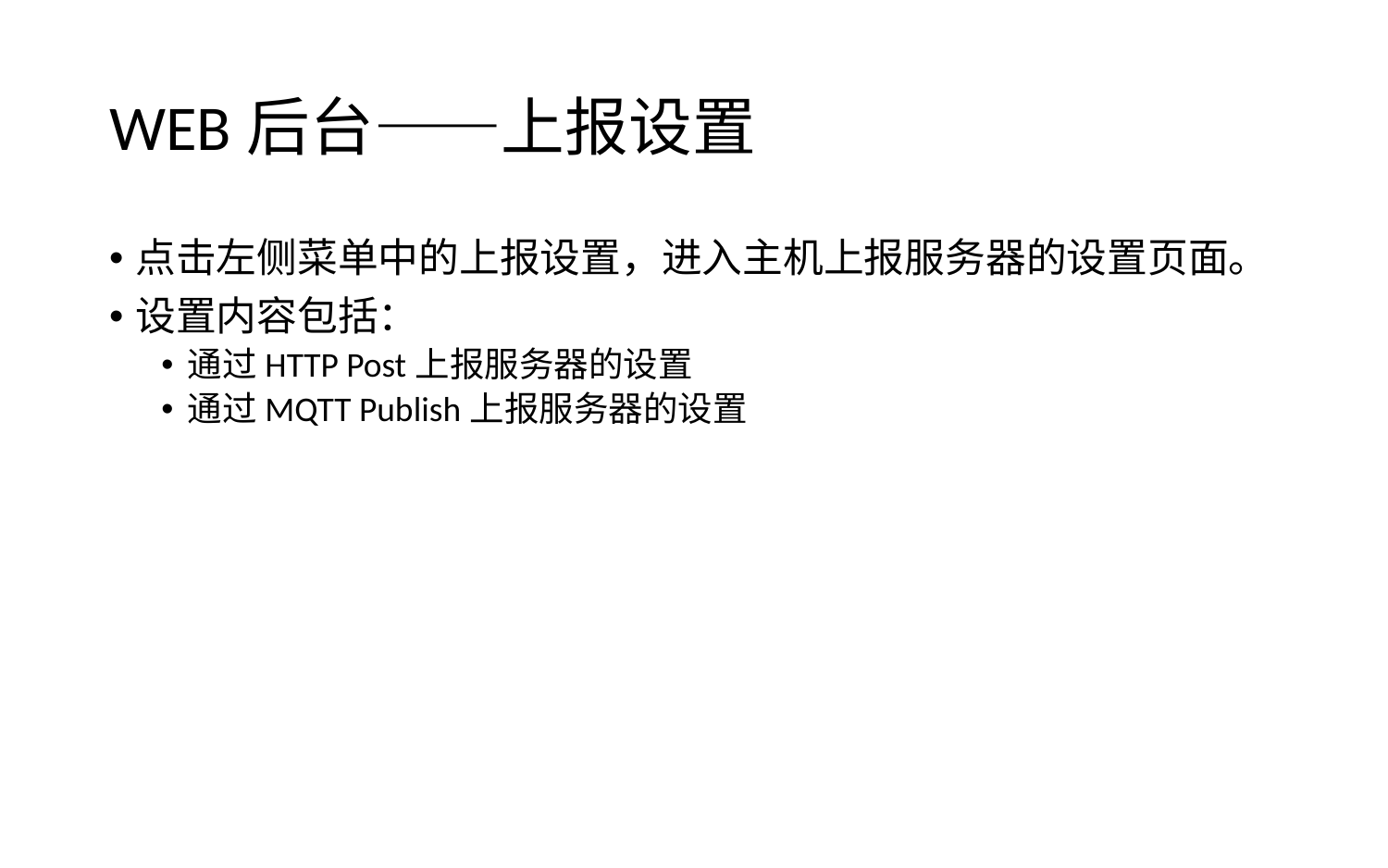

# WEB后台——上报设置
点击左侧菜单中的上报设置，进入主机上报服务器的设置页面。
设置内容包括：
通过HTTP Post上报服务器的设置
通过MQTT Publish上报服务器的设置